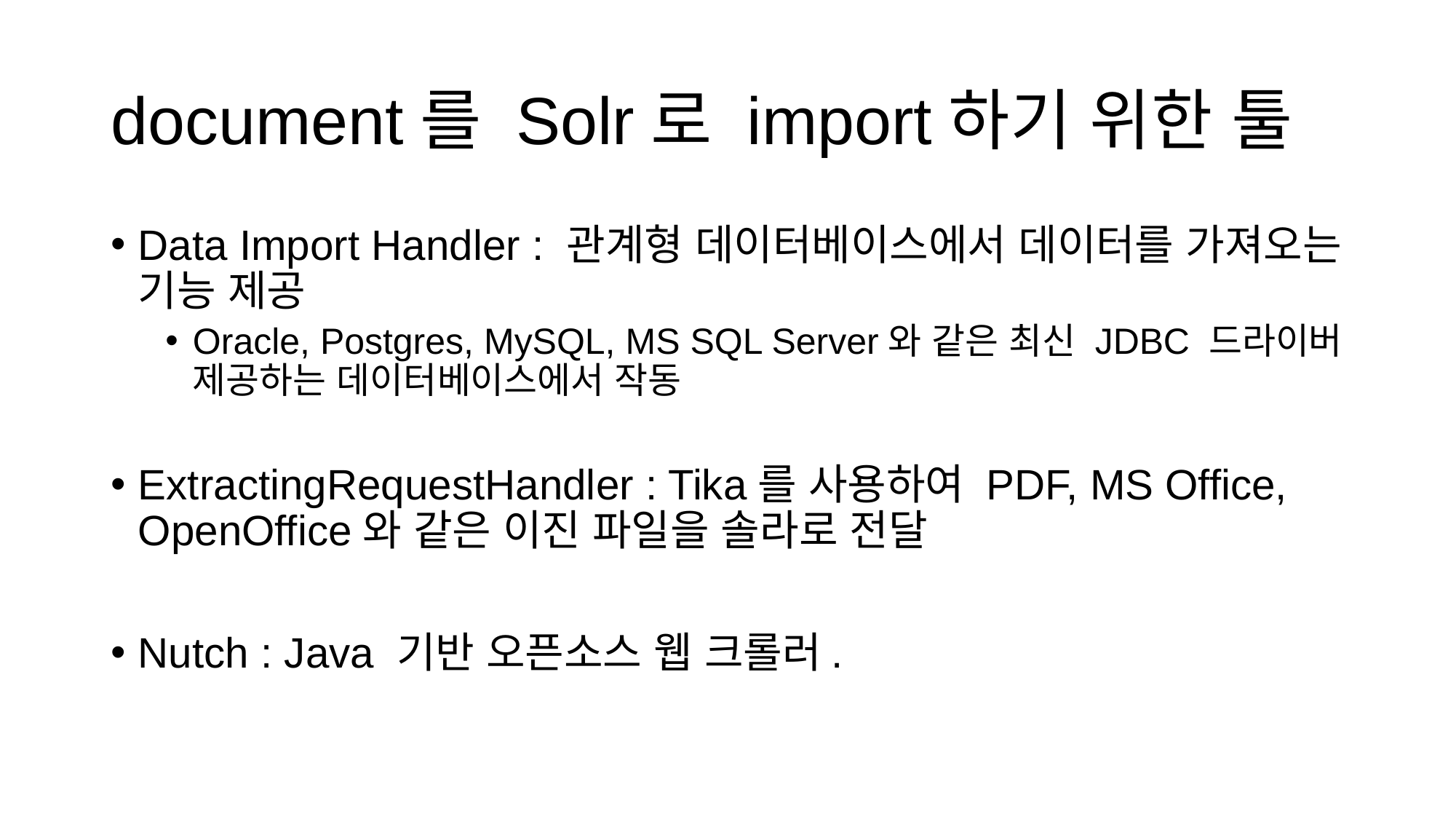

# document를 Solr로 import하기 위한 툴
Data Import Handler : 관계형 데이터베이스에서 데이터를 가져오는 기능 제공
Oracle, Postgres, MySQL, MS SQL Server와 같은 최신 JDBC 드라이버 제공하는 데이터베이스에서 작동

ExtractingRequestHandler : Tika를 사용하여 PDF, MS Office, OpenOffice와 같은 이진 파일을 솔라로 전달

Nutch : Java 기반 오픈소스 웹 크롤러.